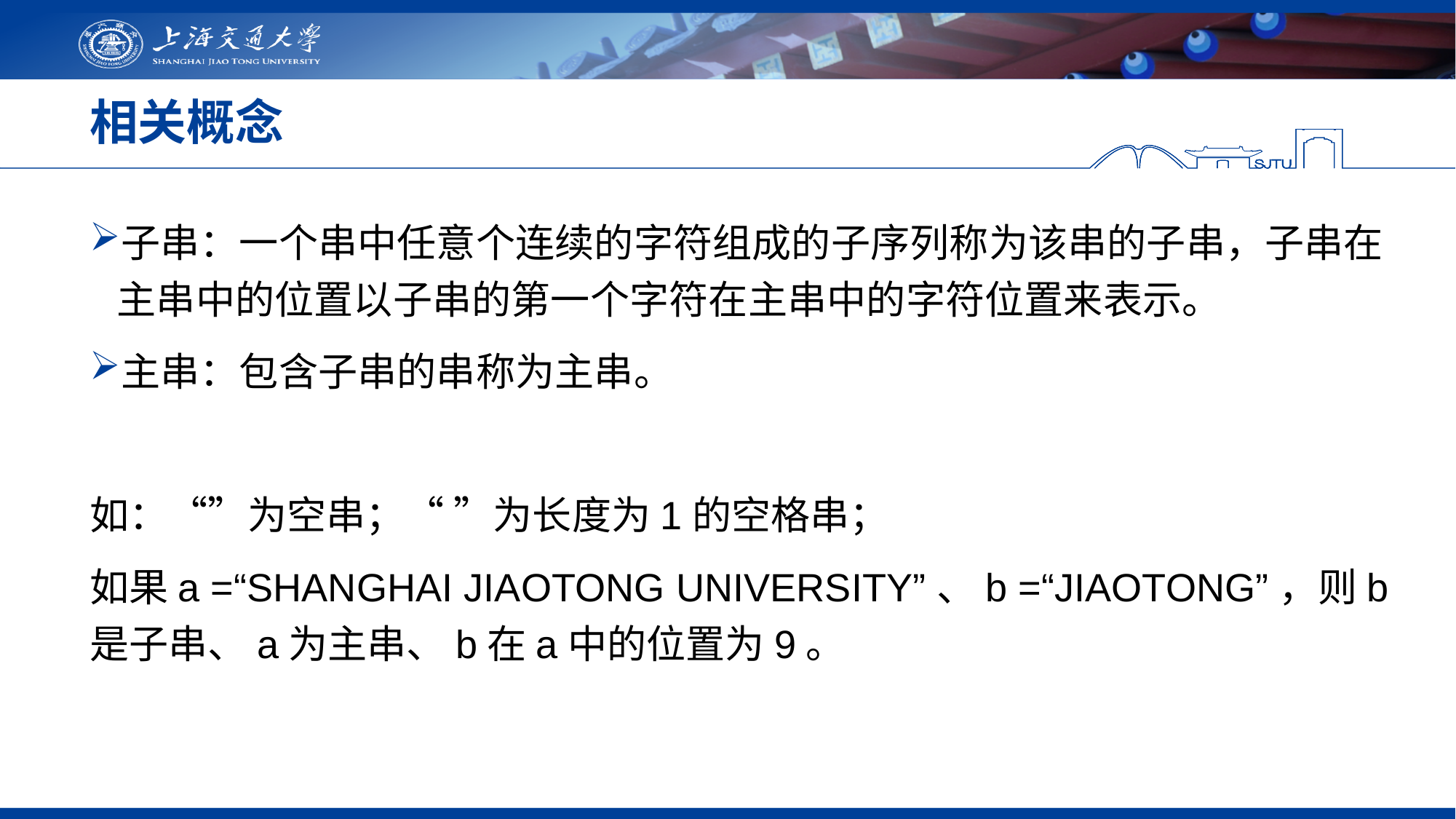

# 相关概念
子串：一个串中任意个连续的字符组成的子序列称为该串的子串，子串在主串中的位置以子串的第一个字符在主串中的字符位置来表示。
主串：包含子串的串称为主串。

如：“”为空串；“ ”为长度为1的空格串；
如果a =“SHANGHAI JIAOTONG UNIVERSITY”、b =“JIAOTONG”，则b是子串、a为主串、b在a中的位置为9。